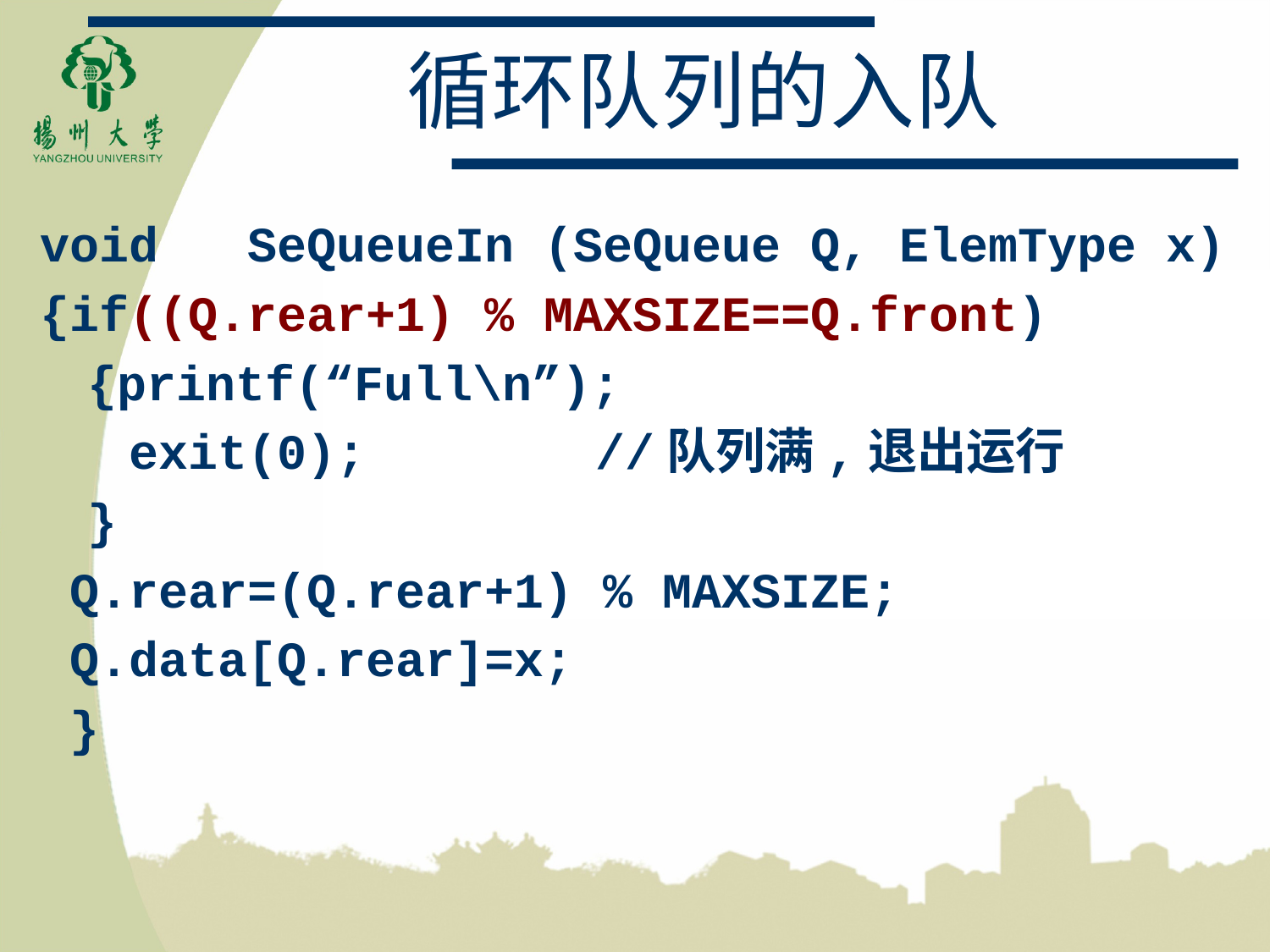

# 循环队列的入队
void   SeQueueIn (SeQueue Q, ElemType x)
{if((Q.rear+1) % MAXSIZE==Q.front)
 	{printf(“Full\n”);
   exit(0);		//队列满,退出运行
	}
 Q.rear=(Q.rear+1) % MAXSIZE;
 Q.data[Q.rear]=x;
 }